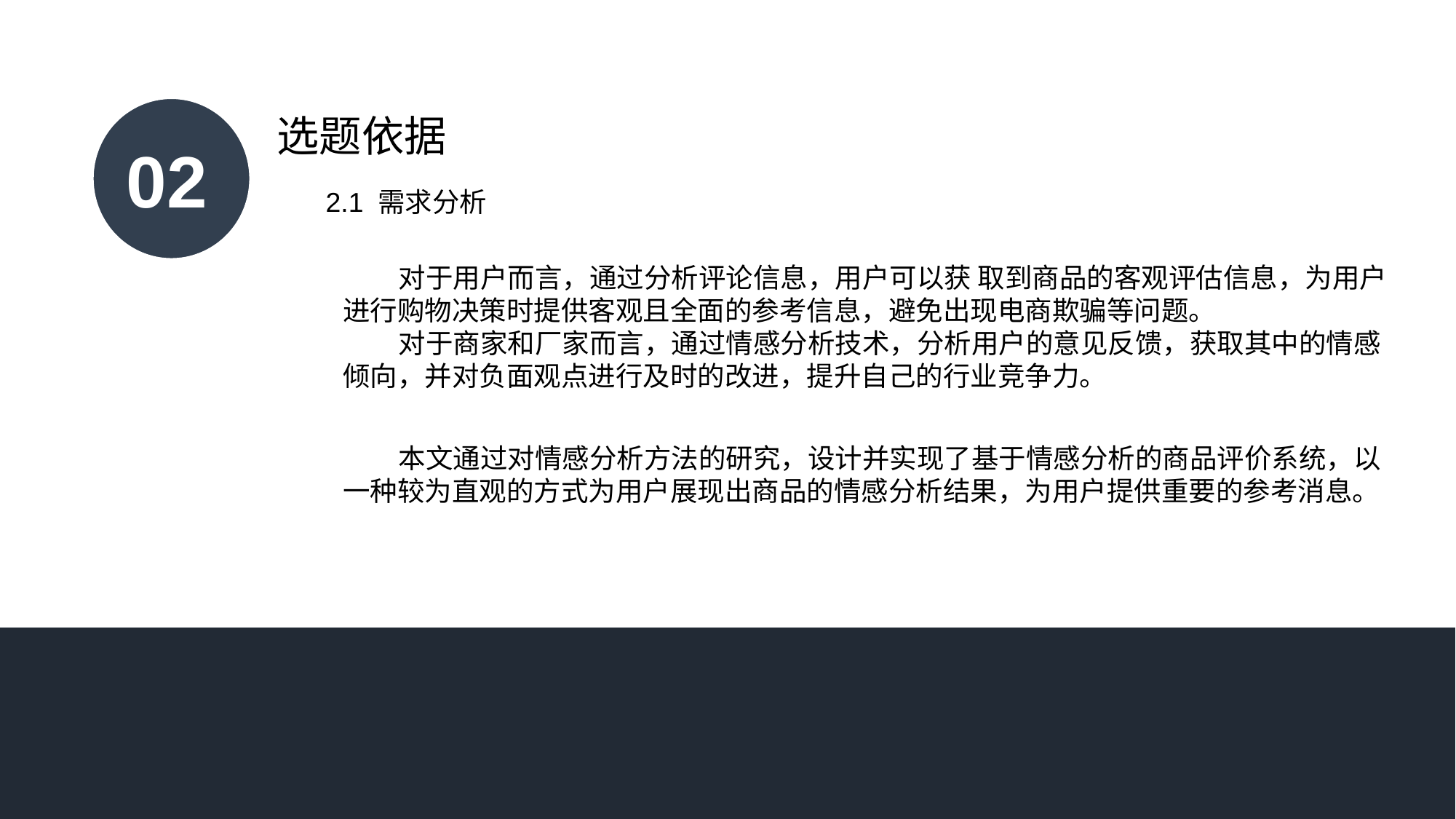

02
选题依据
2.1 需求分析
        对于用户而言，通过分析评论信息，用户可以获 取到商品的客观评估信息，为用户进行购物决策时提供客观且全面的参考信息，避免出现电商欺骗等问题。
        对于商家和厂家而言，通过情感分析技术，分析用户的意见反馈，获取其中的情感倾向，并对负面观点进行及时的改进，提升自己的行业竞争力。
        本文通过对情感分析方法的研究，设计并实现了基于情感分析的商品评价系统，以一种较为直观的方式为用户展现出商品的情感分析结果，为用户提供重要的参考消息。